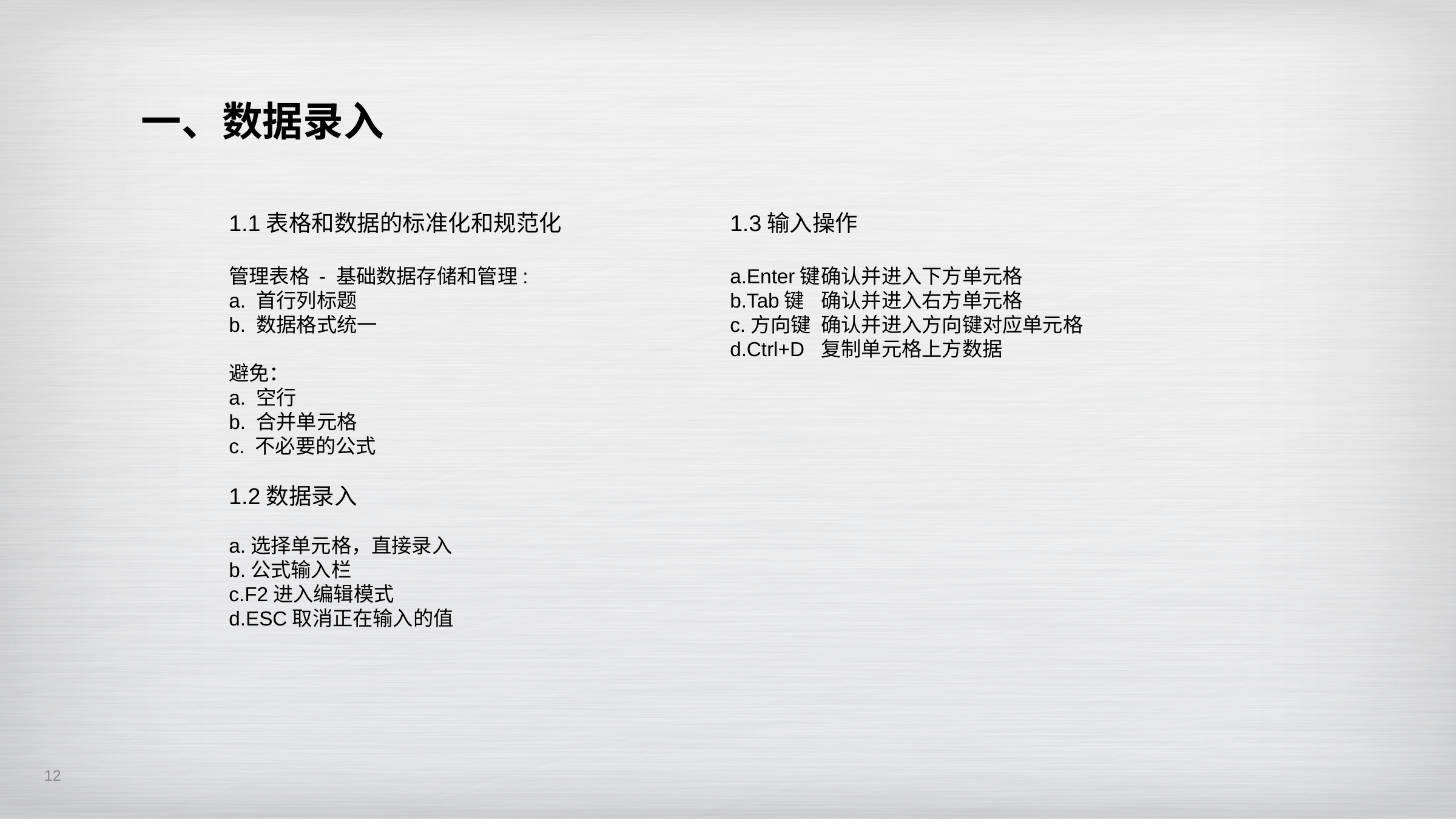

一、数据录入
1.1表格和数据的标准化和规范化

管理表格 - 基础数据存储和管理:
a. 首行列标题
b. 数据格式统一

避免：
a. 空行
b. 合并单元格
c. 不必要的公式

1.2数据录入

a.选择单元格，直接录入
b.公式输入栏
c.F2进入编辑模式
d.ESC取消正在输入的值
1.3输入操作

a.Enter键	确认并进入下方单元格
b.Tab键	确认并进入右方单元格
c.方向键	确认并进入方向键对应单元格
d.Ctrl+D	复制单元格上方数据